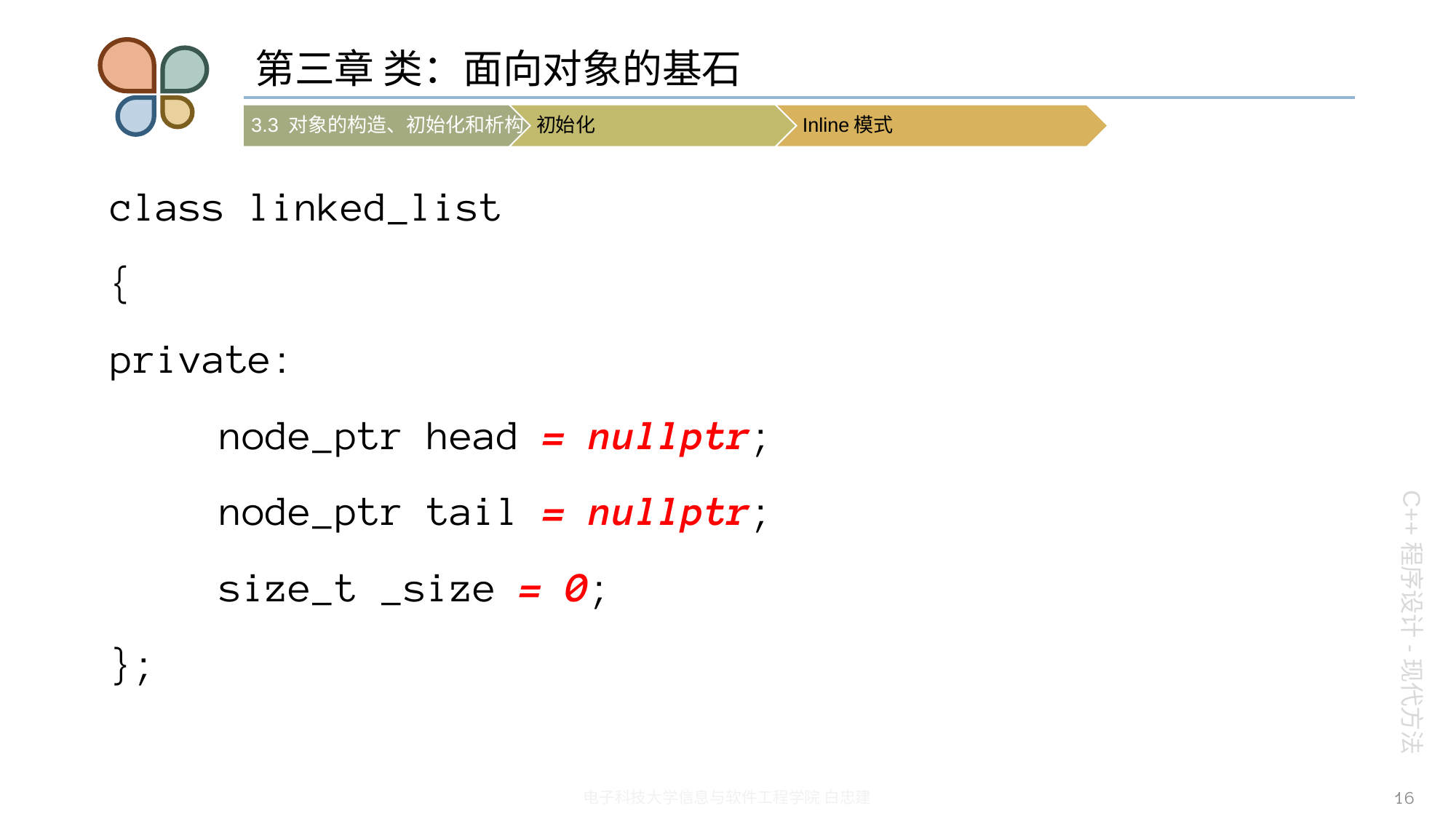

# 第三章 类：面向对象的基石
3.3 对象的构造、初始化和析构
初始化
Inline模式
class linked_list
{
private:
	node_ptr head = nullptr;
	node_ptr tail = nullptr;
	size_t _size = 0;
};
16